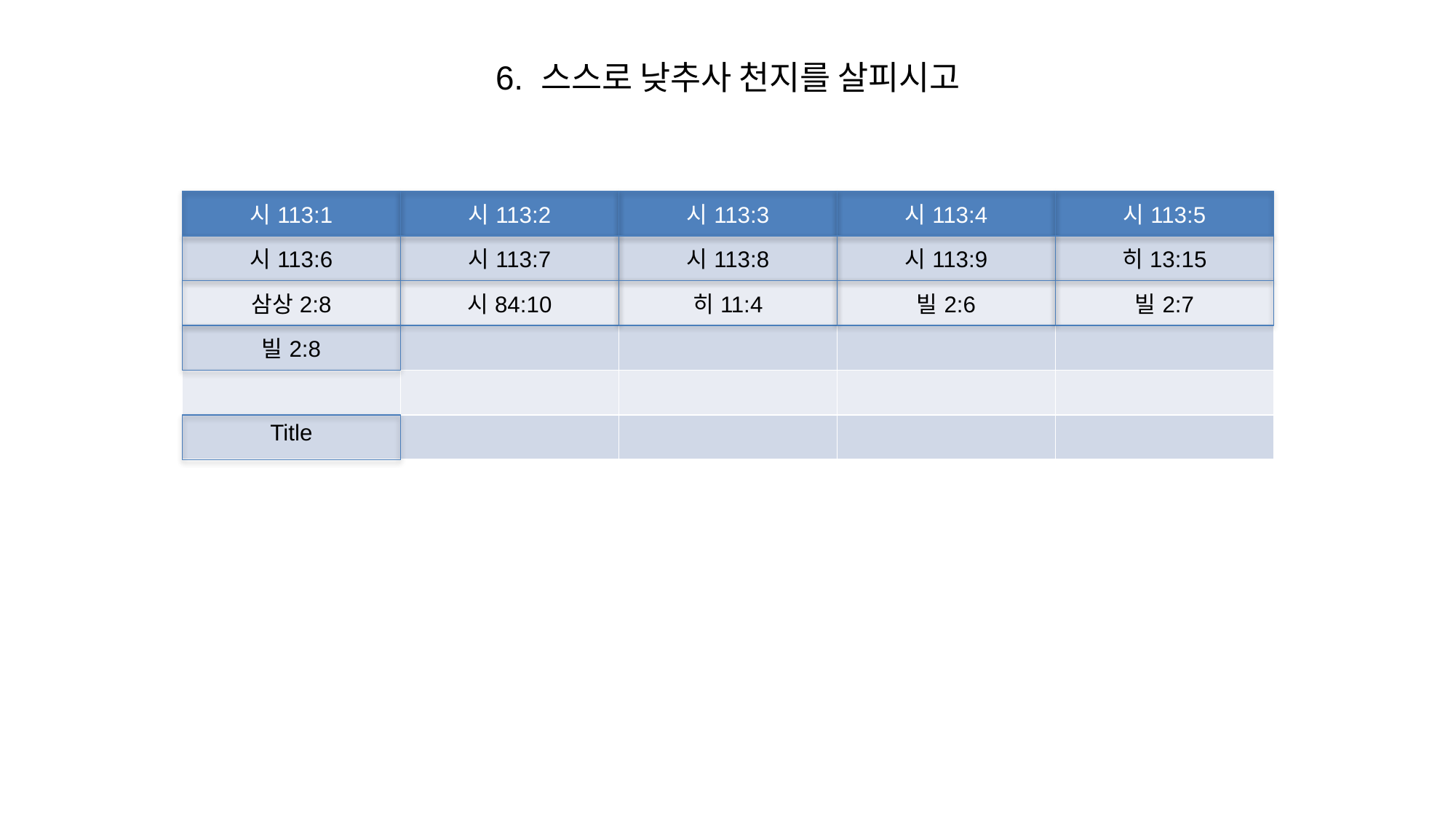

6. 스스로 낮추사 천지를 살피시고
| 시113:1 | 시113:2 | 시113:3 | 시113:4 | 시113:5 |
| --- | --- | --- | --- | --- |
| 시113:6 | 시113:7 | 시113:8 | 시113:9 | 히13:15 |
| 삼상2:8 | 시84:10 | 히11:4 | 빌2:6 | 빌2:7 |
| 빌2:8 |  |  |  |  |
|  |  |  |  |  |
| Title |  |  |  |  |